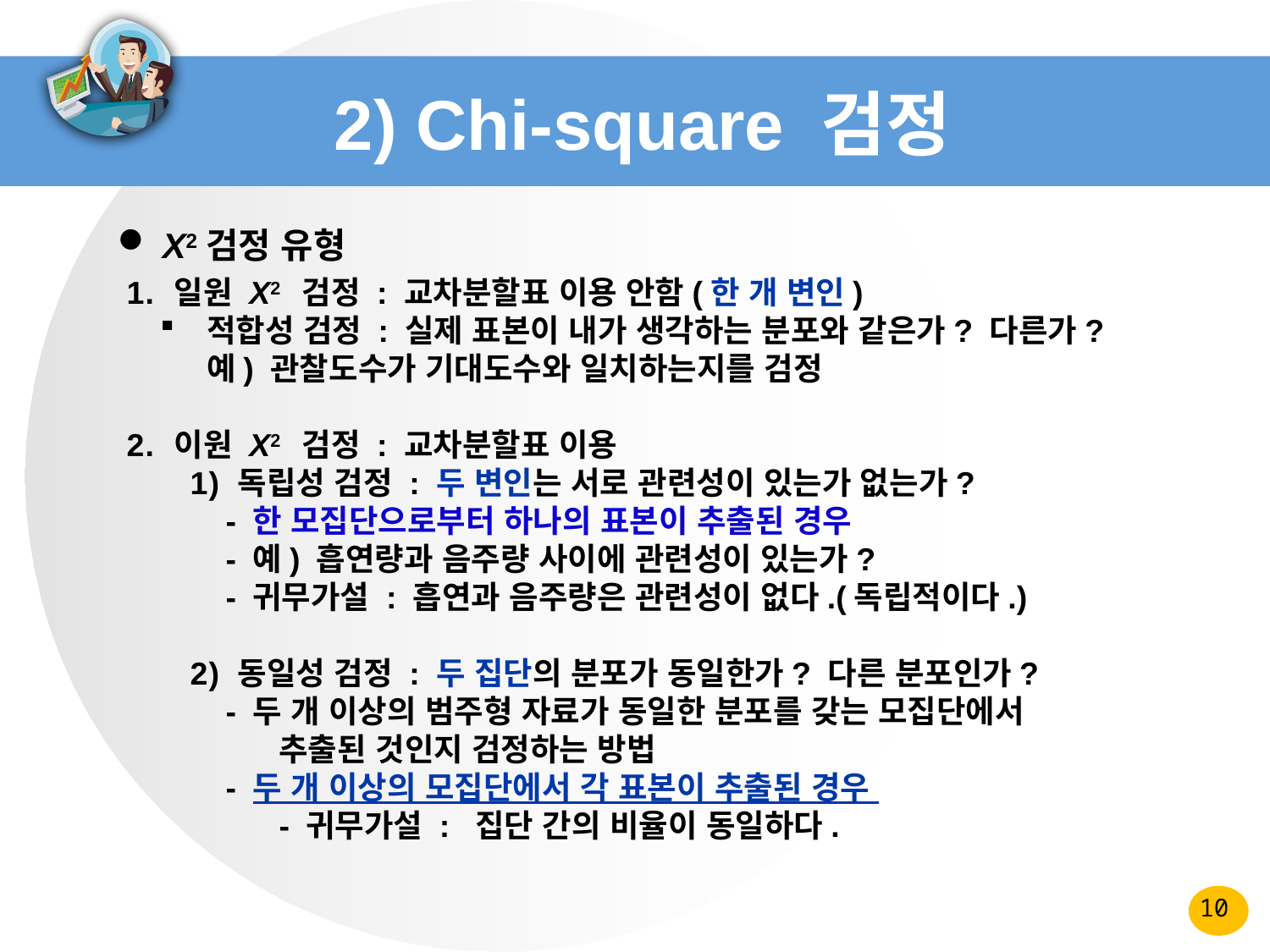

# 2) Chi-square 검정
 X2검정 유형
일원 X2  검정 : 교차분할표 이용 안함(한 개 변인)
 적합성 검정 : 실제 표본이 내가 생각하는 분포와 같은가? 다른가?
 예) 관찰도수가 기대도수와 일치하는지를 검정

이원 X2  검정 : 교차분할표 이용
독립성 검정 : 두 변인는 서로 관련성이 있는가 없는가?
    - 한 모집단으로부터 하나의 표본이 추출된 경우
    - 예) 흡연량과 음주량 사이에 관련성이 있는가?
    - 귀무가설 : 흡연과 음주량은 관련성이 없다.(독립적이다.)

동일성 검정 : 두 집단의 분포가 동일한가? 다른 분포인가?
    - 두 개 이상의 범주형 자료가 동일한 분포를 갖는 모집단에서
  추출된 것인지 검정하는 방법
    - 두 개 이상의 모집단에서 각 표본이 추출된 경우
          - 귀무가설 :  집단 간의 비율이 동일하다.
10